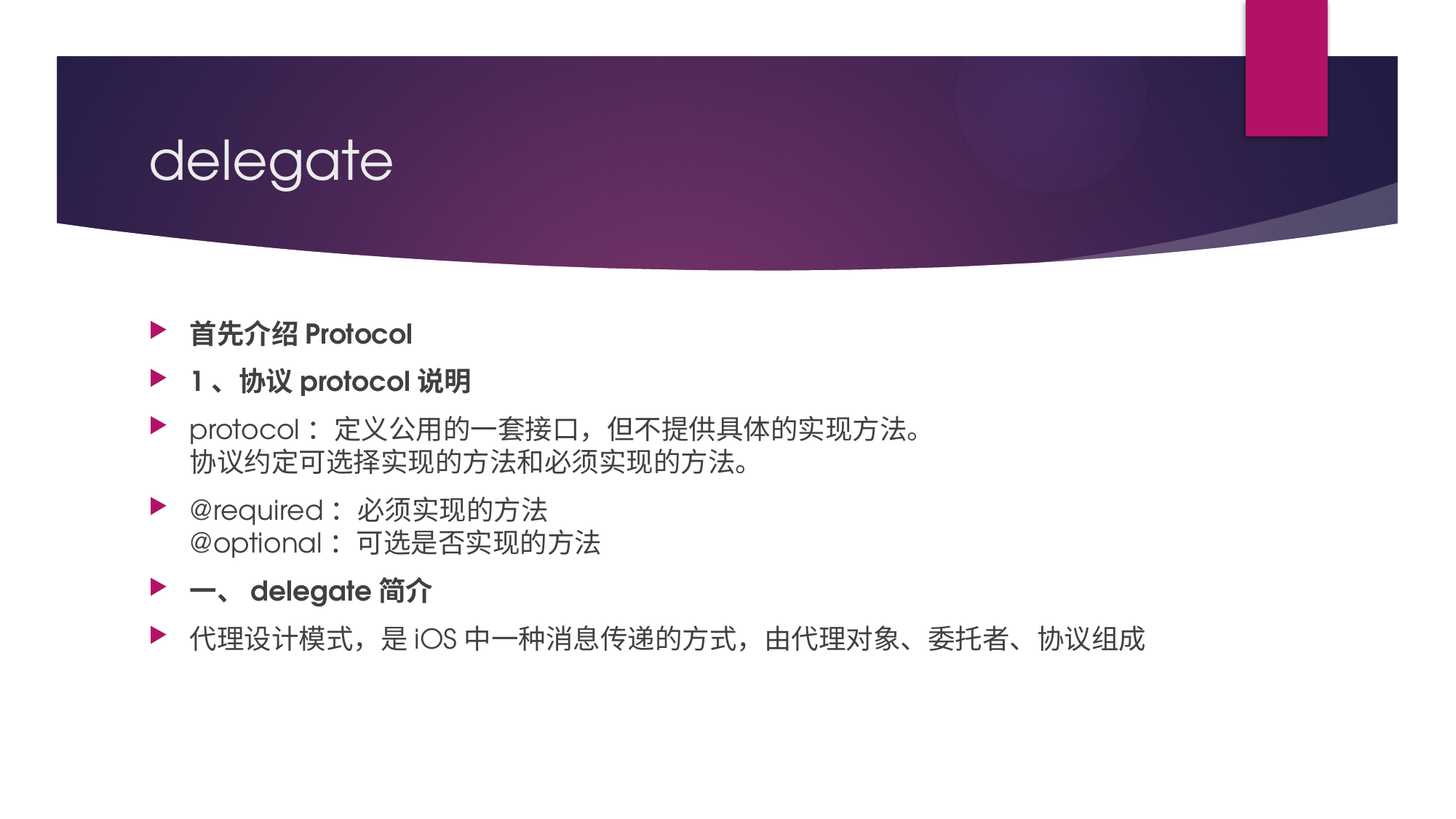

# delegate
首先介绍Protocol
1、协议protocol说明
protocol：定义公用的一套接口，但不提供具体的实现方法。
协议约定可选择实现的方法和必须实现的方法。
@required：必须实现的方法
@optional：可选是否实现的方法
一、delegate简介
代理设计模式，是iOS中一种消息传递的方式，由代理对象、委托者、协议组成